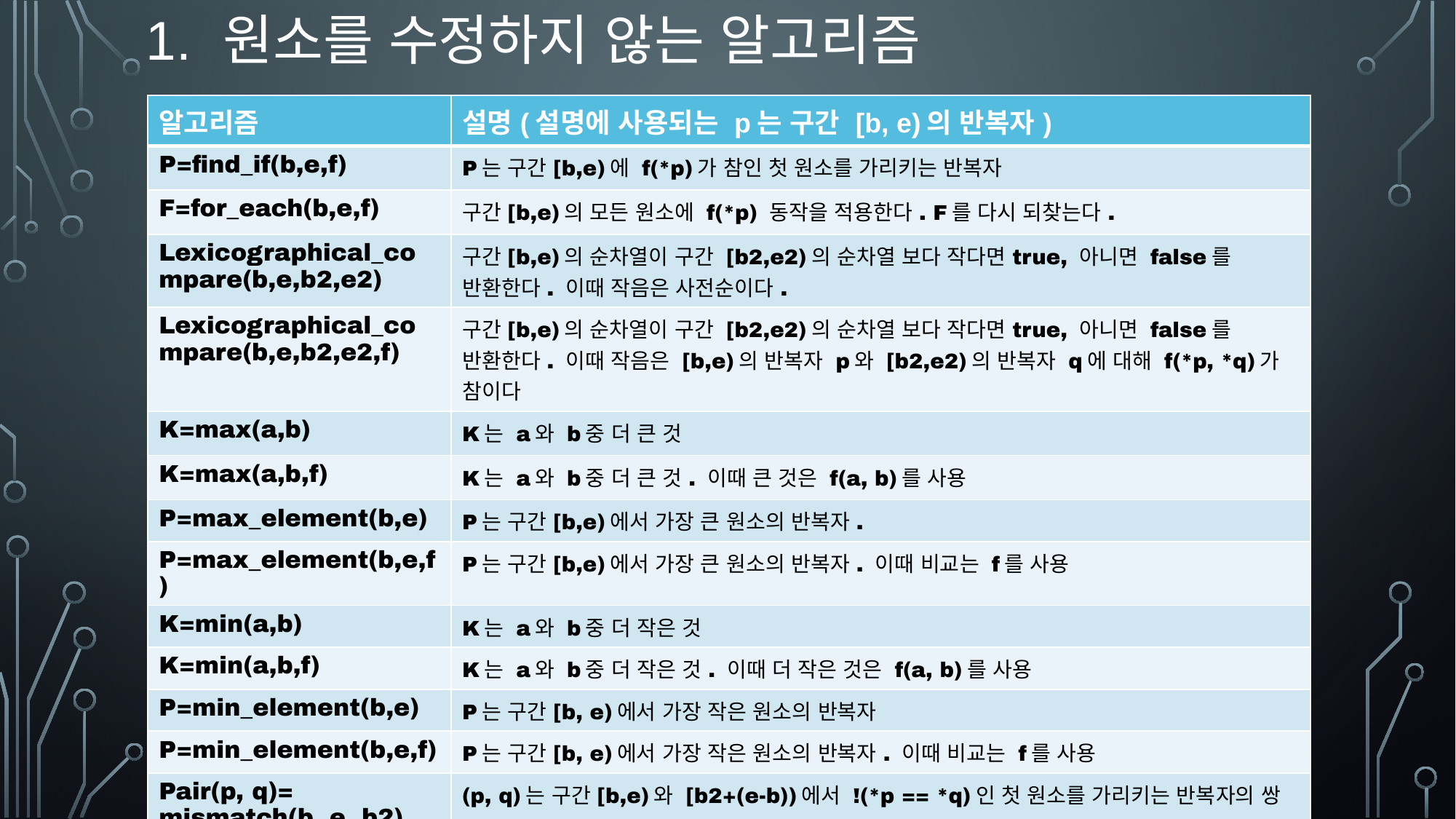

# 1. 원소를 수정하지 않는 알고리즘
| 알고리즘 | 설명(설명에 사용되는 p는 구간 [b, e)의 반복자) |
| --- | --- |
| P=find\_if(b,e,f) | P는 구간[b,e)에 f(\*p)가 참인 첫 원소를 가리키는 반복자 |
| F=for\_each(b,e,f) | 구간[b,e)의 모든 원소에 f(\*p) 동작을 적용한다. F를 다시 되찾는다. |
| Lexicographical\_compare(b,e,b2,e2) | 구간[b,e)의 순차열이 구간 [b2,e2)의 순차열 보다 작다면true, 아니면 false를 반환한다. 이때 작음은 사전순이다. |
| Lexicographical\_compare(b,e,b2,e2,f) | 구간[b,e)의 순차열이 구간 [b2,e2)의 순차열 보다 작다면true, 아니면 false를 반환한다. 이때 작음은 [b,e)의 반복자 p와 [b2,e2)의 반복자 q에 대해 f(\*p, \*q)가 참이다 |
| K=max(a,b) | K는 a와 b중 더 큰 것 |
| K=max(a,b,f) | K는 a와 b중 더 큰 것. 이때 큰 것은 f(a, b)를 사용 |
| P=max\_element(b,e) | P는 구간[b,e)에서 가장 큰 원소의 반복자. |
| P=max\_element(b,e,f) | P는 구간[b,e)에서 가장 큰 원소의 반복자. 이때 비교는 f를 사용 |
| K=min(a,b) | K는 a와 b중 더 작은 것 |
| K=min(a,b,f) | K는 a와 b중 더 작은 것. 이때 더 작은 것은 f(a, b)를 사용 |
| P=min\_element(b,e) | P는 구간[b, e)에서 가장 작은 원소의 반복자 |
| P=min\_element(b,e,f) | P는 구간[b, e)에서 가장 작은 원소의 반복자. 이때 비교는 f를 사용 |
| Pair(p, q)= mismatch(b, e, b2) | (p, q)는 구간[b,e)와 [b2+(e-b))에서 !(\*p == \*q)인 첫 원소를 가리키는 반복자의 쌍 |